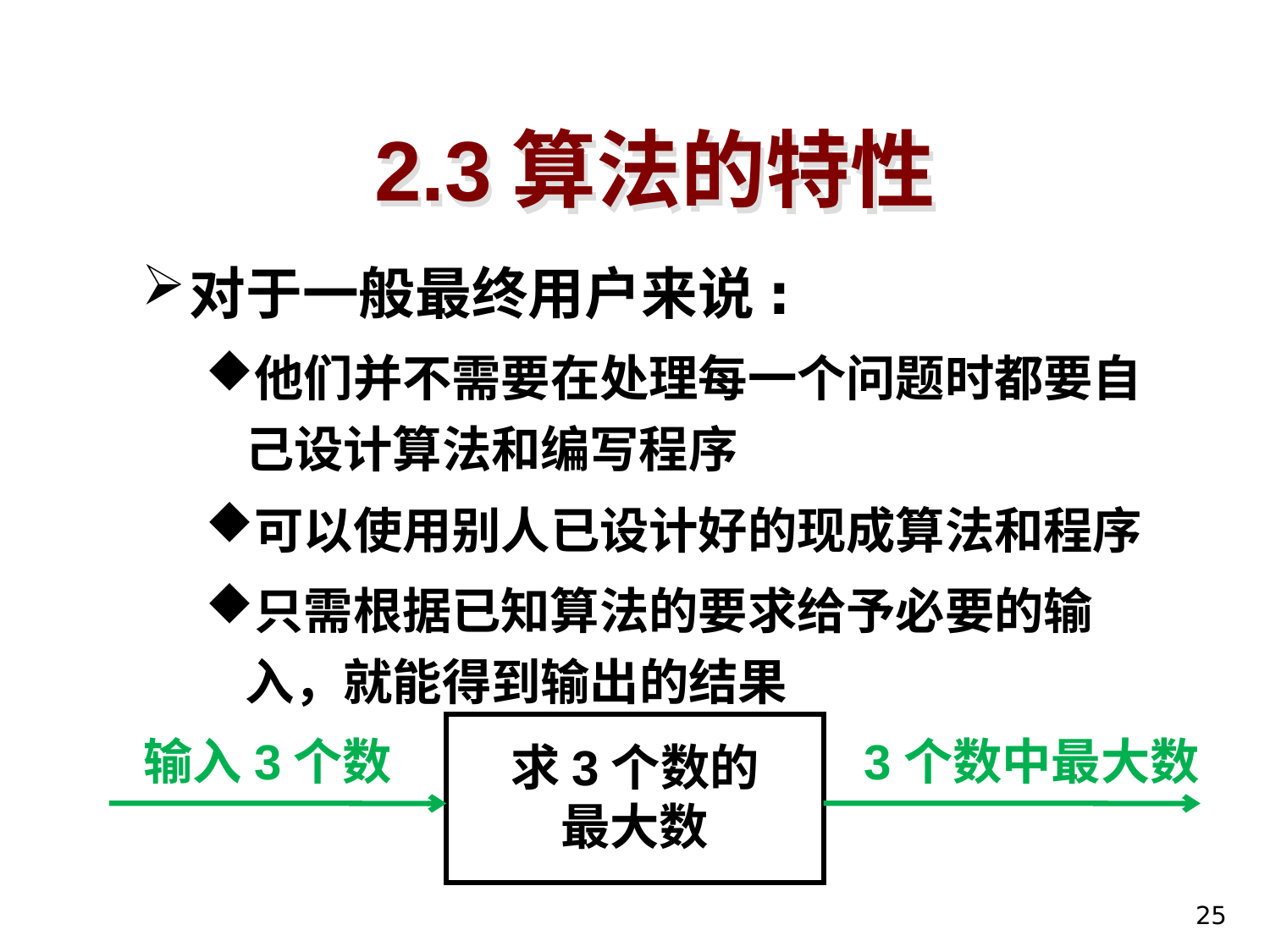

# 2.3算法的特性
对于一般最终用户来说:
他们并不需要在处理每一个问题时都要自己设计算法和编写程序
可以使用别人已设计好的现成算法和程序
只需根据已知算法的要求给予必要的输入，就能得到输出的结果

输入3个数
3个数中最大数
求3个数的最大数
黑箱子
25